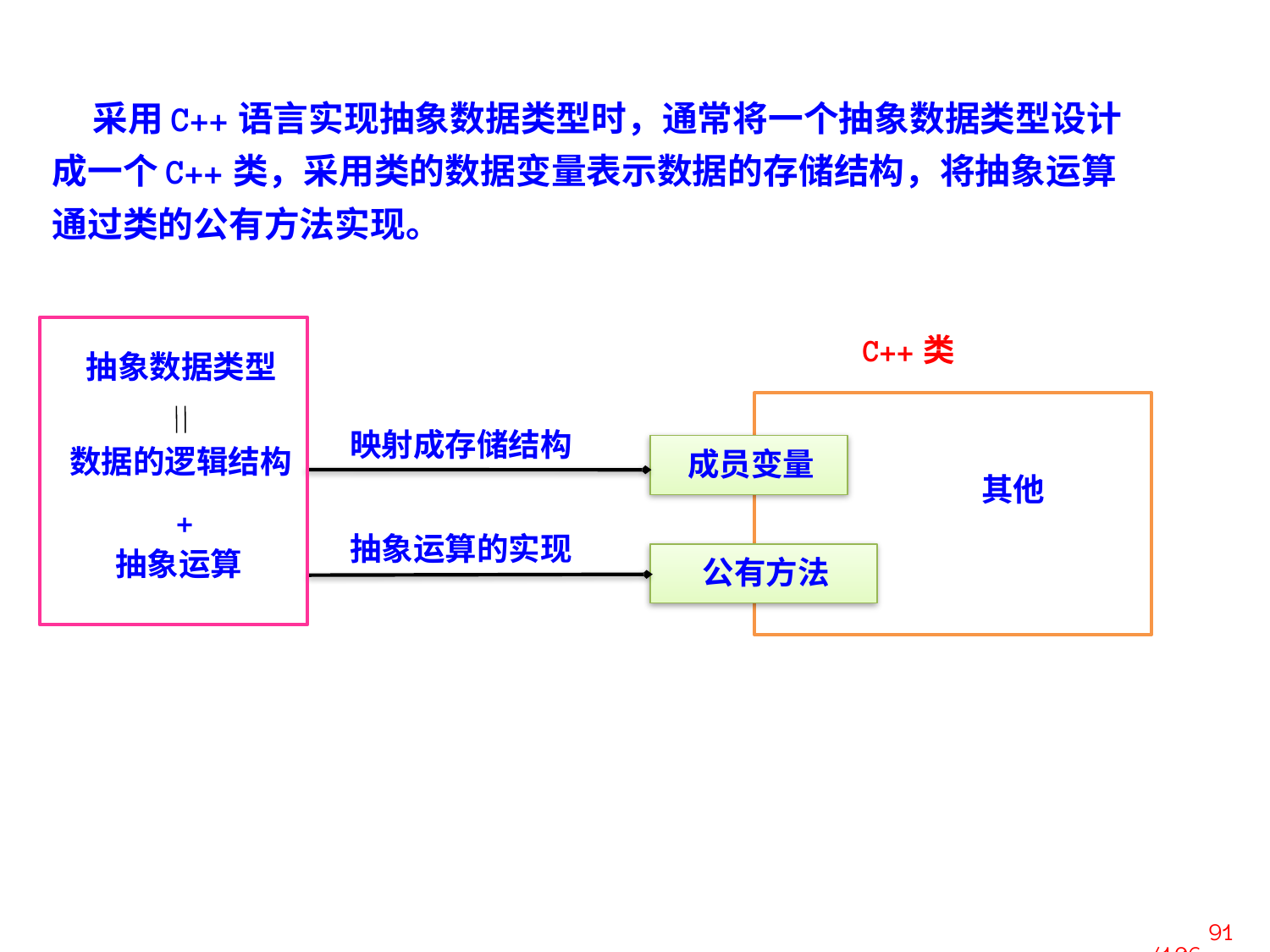

采用C++语言实现抽象数据类型时，通常将一个抽象数据类型设计成一个C++类，采用类的数据变量表示数据的存储结构，将抽象运算通过类的公有方法实现。

C++类
抽象数据类型

映射成存储结构
成员变量
数据的逻辑结构
其他

+
抽象运算的实现
公有方法
抽象运算

                 91/106